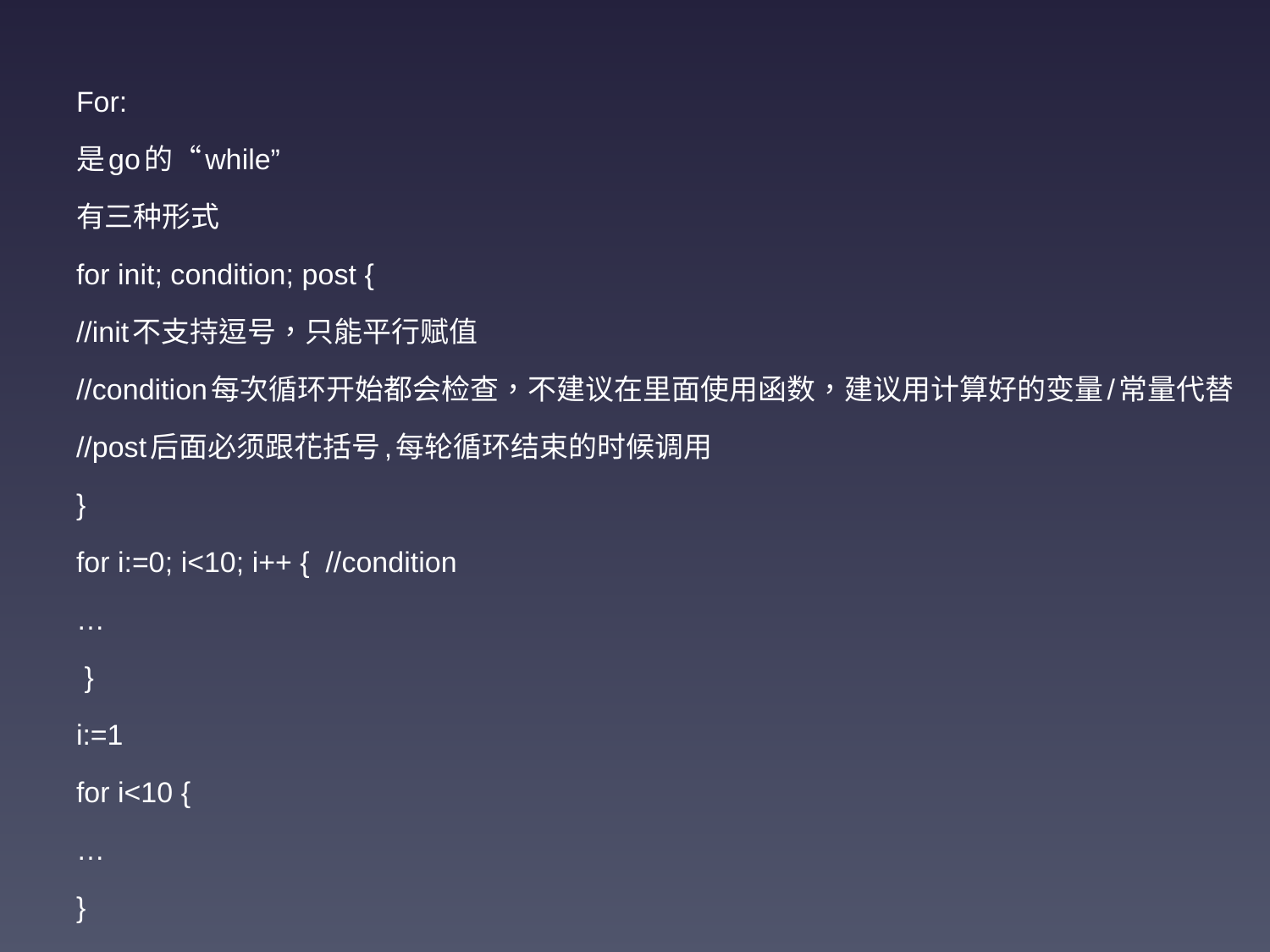

For:
是go的“while”
有三种形式
for init; condition; post {
//init不支持逗号，只能平行赋值
//condition每次循环开始都会检查，不建议在里面使用函数，建议用计算好的变量/常量代替
//post后面必须跟花括号,每轮循环结束的时候调用
}
for i:=0; i<10; i++ {  //condition
…
 }
i:=1
for i<10 {
…
}